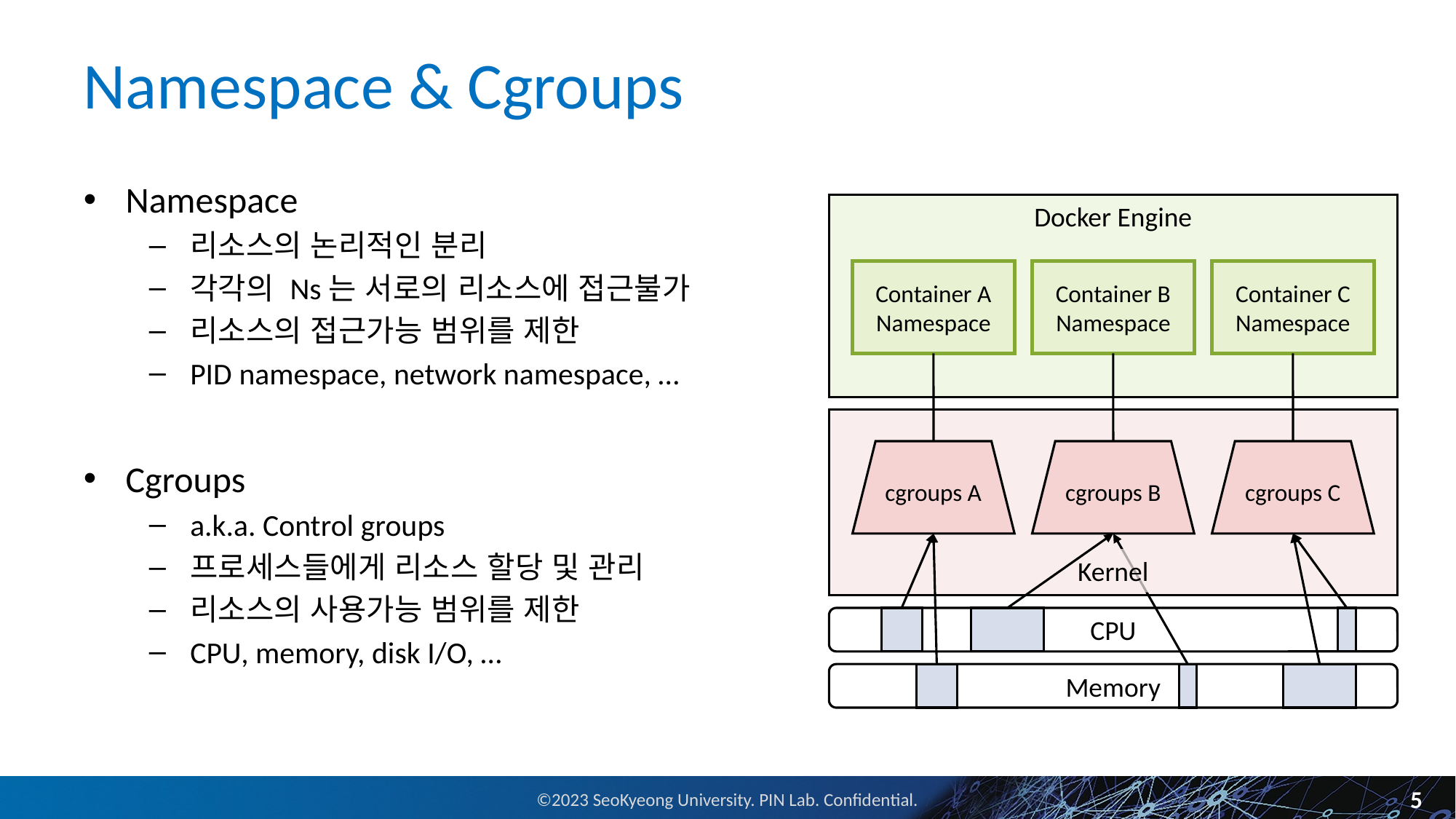

# Namespace & Cgroups
Namespace
리소스의 논리적인 분리
각각의 Ns는 서로의 리소스에 접근불가
리소스의 접근가능 범위를 제한
PID namespace, network namespace, …

Cgroups
a.k.a. Control groups
프로세스들에게 리소스 할당 및 관리
리소스의 사용가능 범위를 제한
CPU, memory, disk I/O, …

Docker Engine

Container A Namespace
Container B Namespace
Container C Namespace

cgroups A
cgroups B
cgroups C
Kernel
CPU

Memory

5